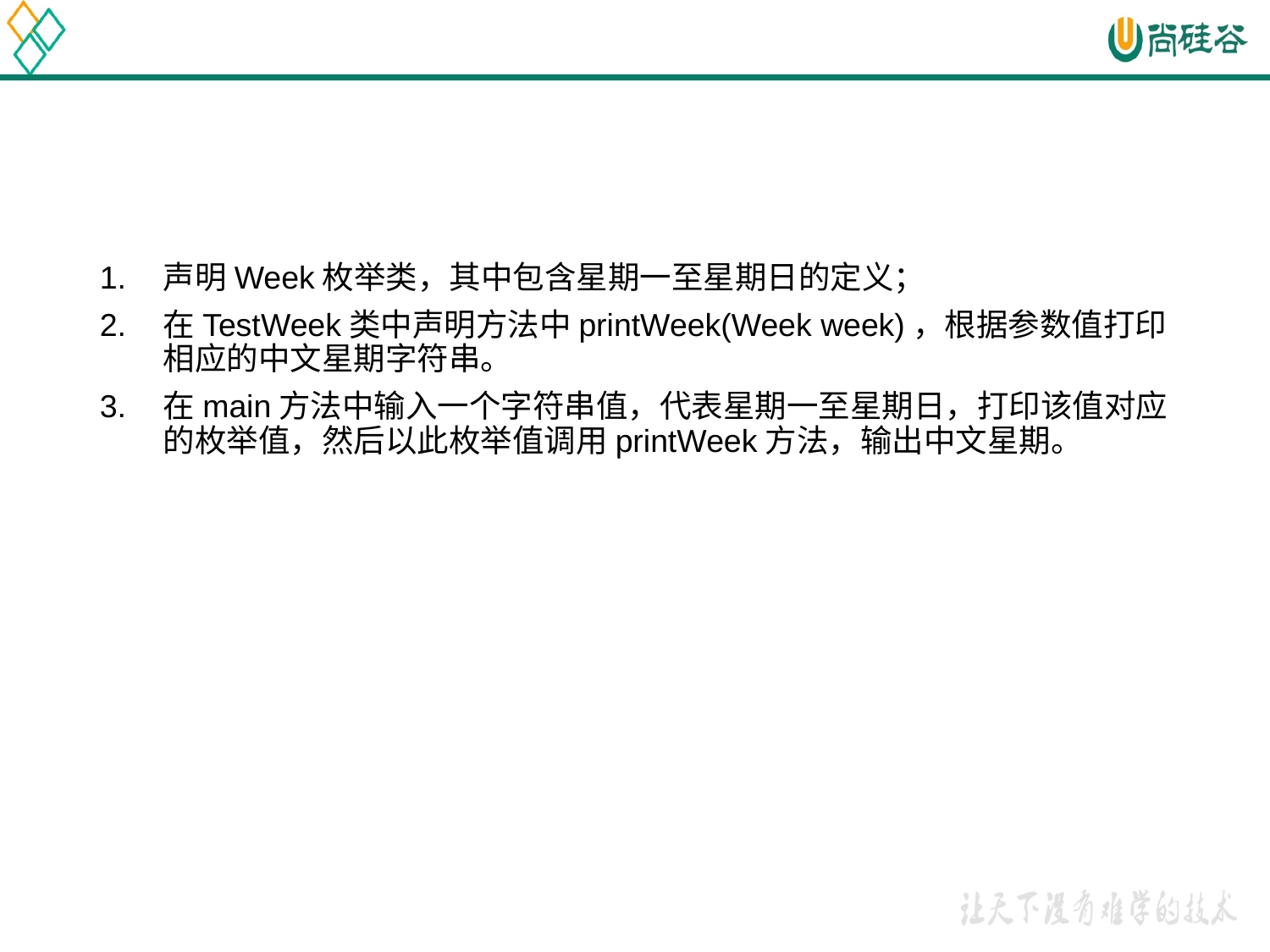

#
声明Week枚举类，其中包含星期一至星期日的定义；
在TestWeek类中声明方法中printWeek(Week week)，根据参数值打印相应的中文星期字符串。
在main方法中输入一个字符串值，代表星期一至星期日，打印该值对应的枚举值，然后以此枚举值调用printWeek方法，输出中文星期。